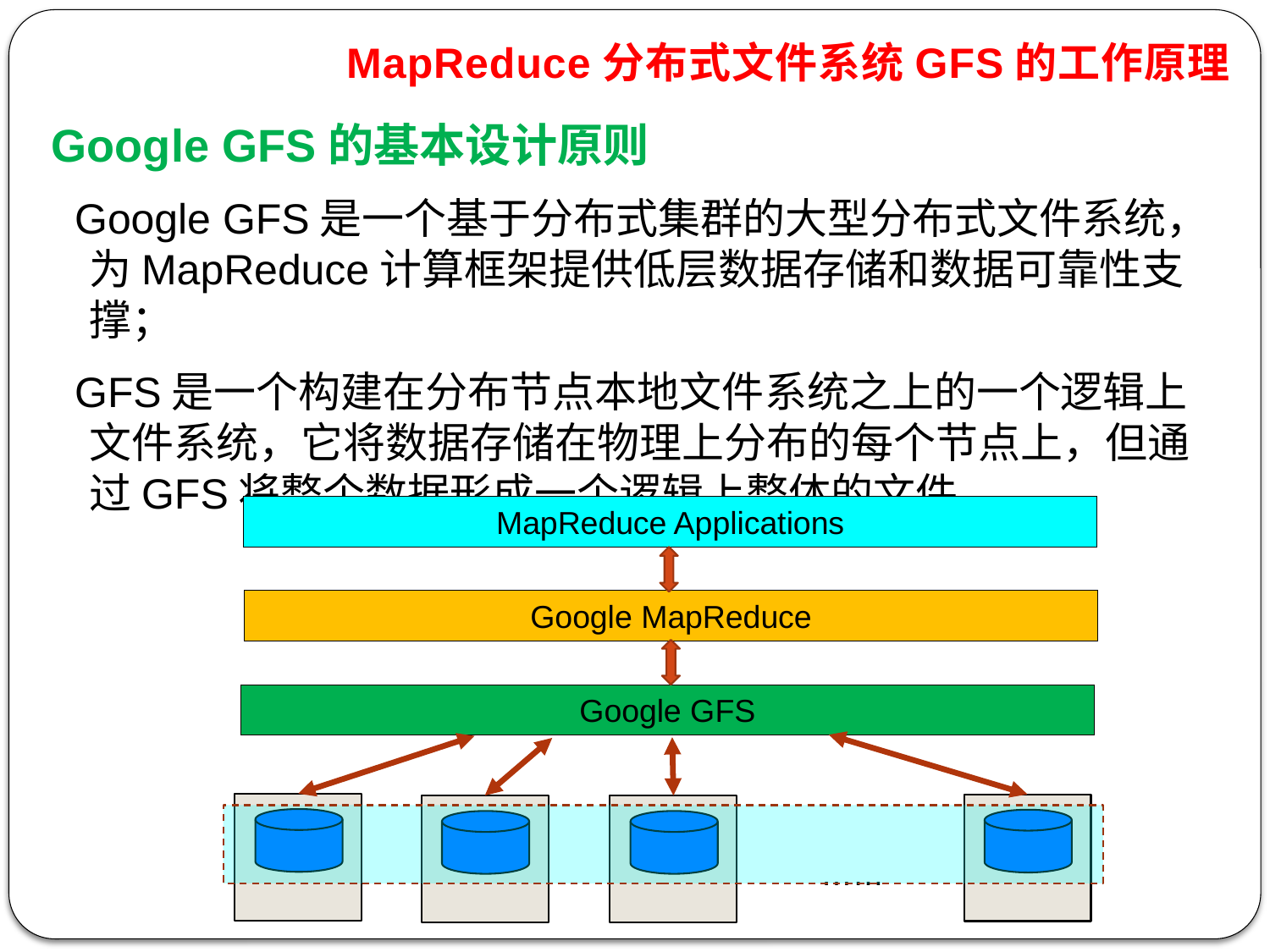

# MapReduce分布式文件系统GFS的工作原理
Google GFS的基本设计原则
  Google GFS是一个基于分布式集群的大型分布式文件系统，为MapReduce计算框架提供低层数据存储和数据可靠性支撑；
  GFS是一个构建在分布节点本地文件系统之上的一个逻辑上文件系统，它将数据存储在物理上分布的每个节点上，但通过GFS将整个数据形成一个逻辑上整体的文件。

MapReduce Applications

Google MapReduce

Google GFS

……